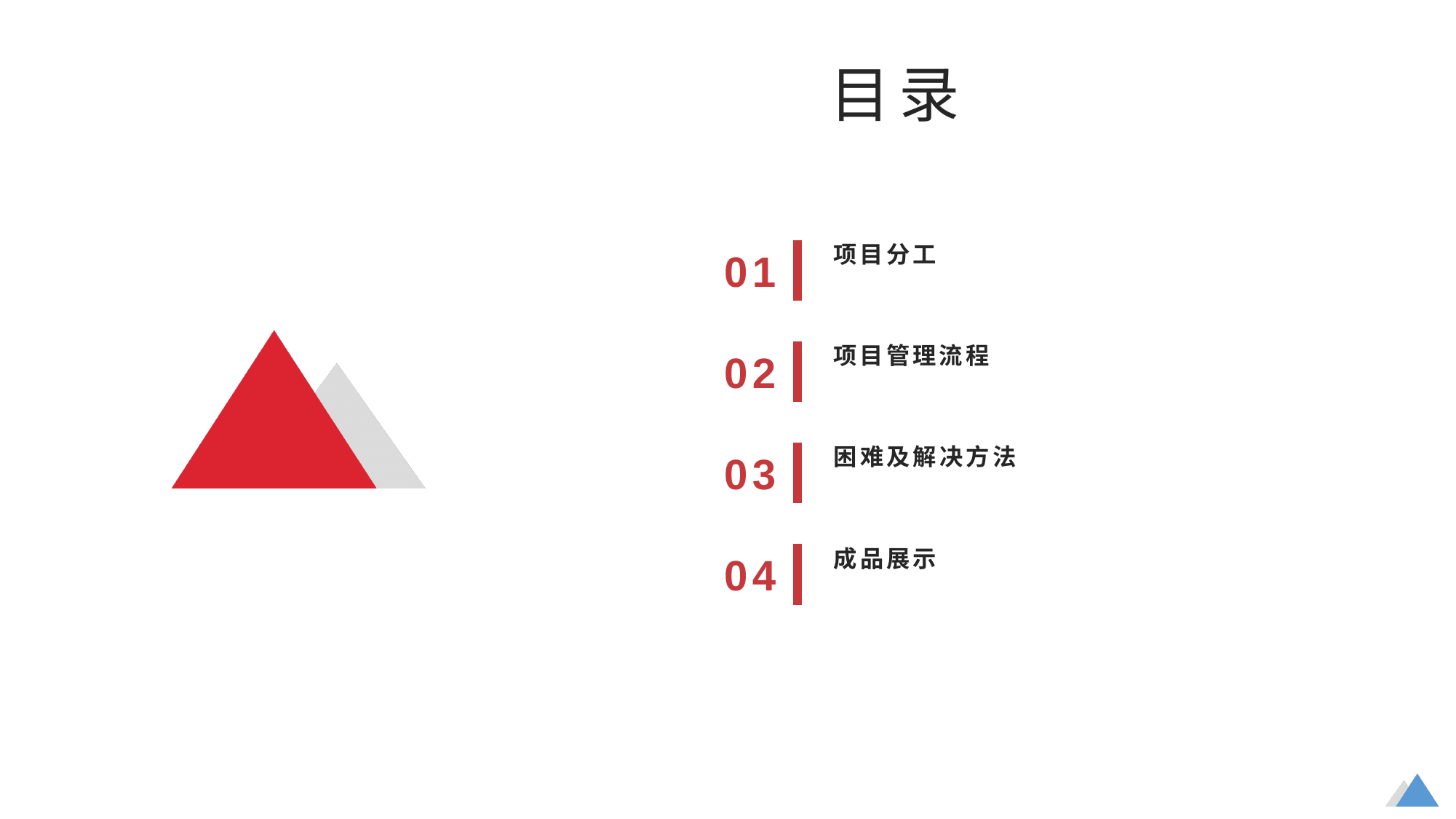

目录
项目分工
01
项目管理流程
02
困难及解决方法
03
成品展示
04